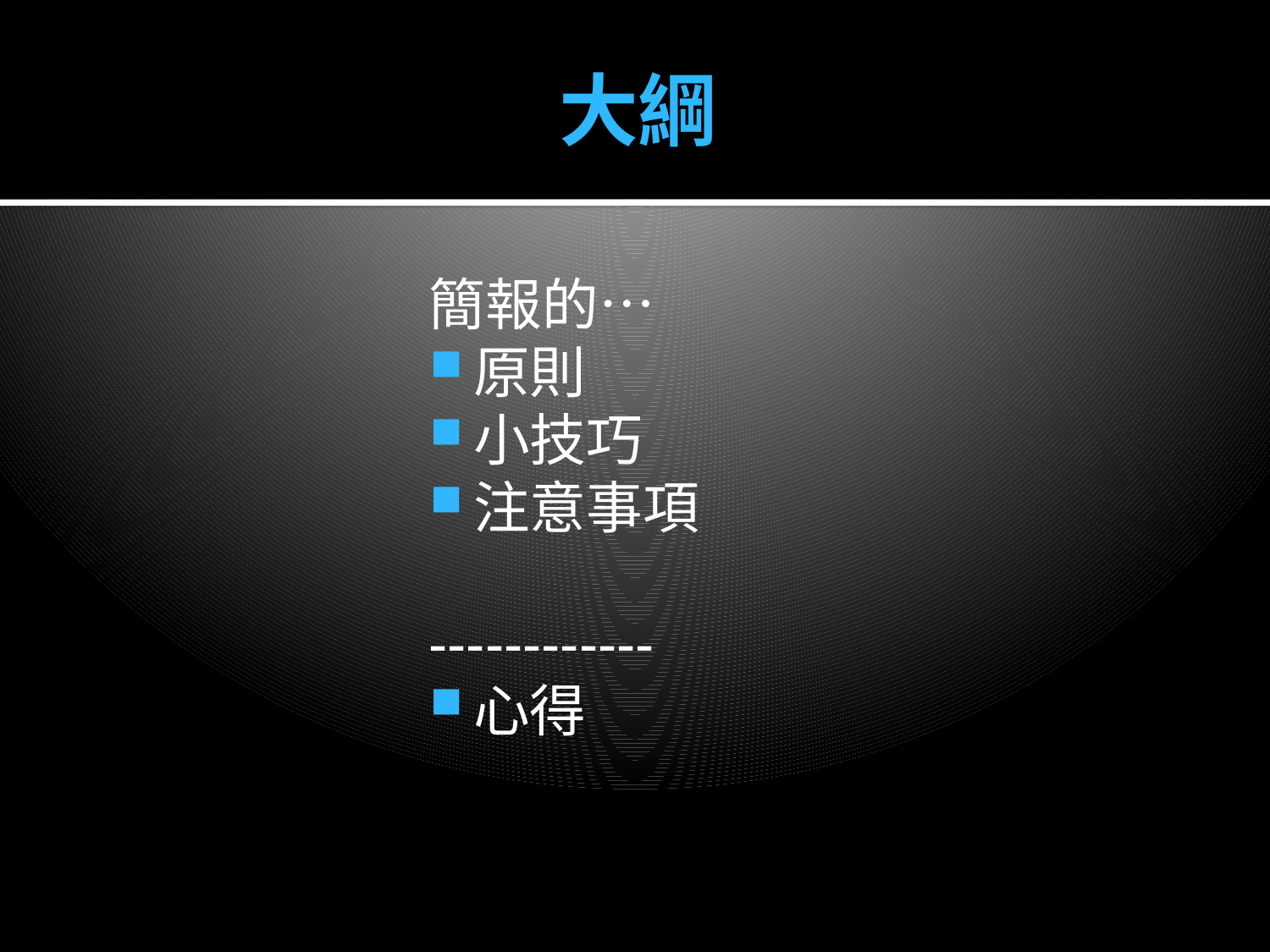

# 大綱
簡報的…
原則
小技巧
注意事項

------------
心得